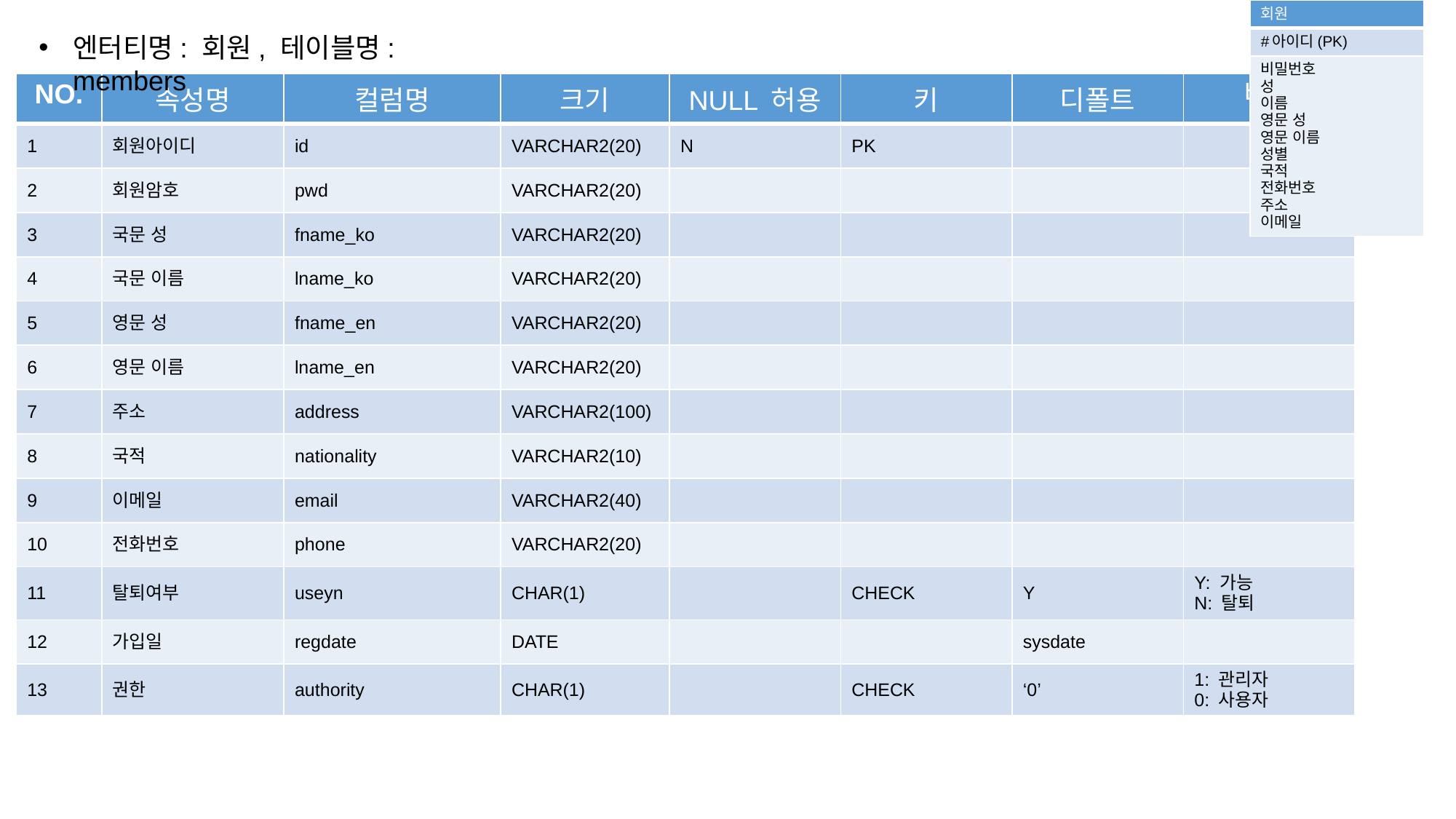

| 회원 |
| --- |
| #아이디(PK) |
| 비밀번호 성 이름 영문 성 영문 이름 성별 국적 전화번호 주소 이메일 |
엔터티명: 회원, 테이블명: members
| NO. | 속성명 | 컬럼명 | 크기 | NULL 허용 | 키 | 디폴트 | 비고 |
| --- | --- | --- | --- | --- | --- | --- | --- |
| 1 | 회원아이디 | id | VARCHAR2(20) | N | PK |  |  |
| 2 | 회원암호 | pwd | VARCHAR2(20) |  |  |  |  |
| 3 | 국문 성 | fname\_ko | VARCHAR2(20) |  |  |  |  |
| 4 | 국문 이름 | lname\_ko | VARCHAR2(20) |  |  |  |  |
| 5 | 영문 성 | fname\_en | VARCHAR2(20) |  |  |  |  |
| 6 | 영문 이름 | lname\_en | VARCHAR2(20) |  |  |  |  |
| 7 | 주소 | address | VARCHAR2(100) |  |  |  |  |
| 8 | 국적 | nationality | VARCHAR2(10) |  |  |  |  |
| 9 | 이메일 | email | VARCHAR2(40) |  |  |  |  |
| 10 | 전화번호 | phone | VARCHAR2(20) |  |  |  |  |
| 11 | 탈퇴여부 | useyn | CHAR(1) |  | CHECK | Y | Y: 가능 N: 탈퇴 |
| 12 | 가입일 | regdate | DATE |  |  | sysdate |  |
| 13 | 권한 | authority | CHAR(1) |  | CHECK | ‘0’ | 1: 관리자 0: 사용자 |